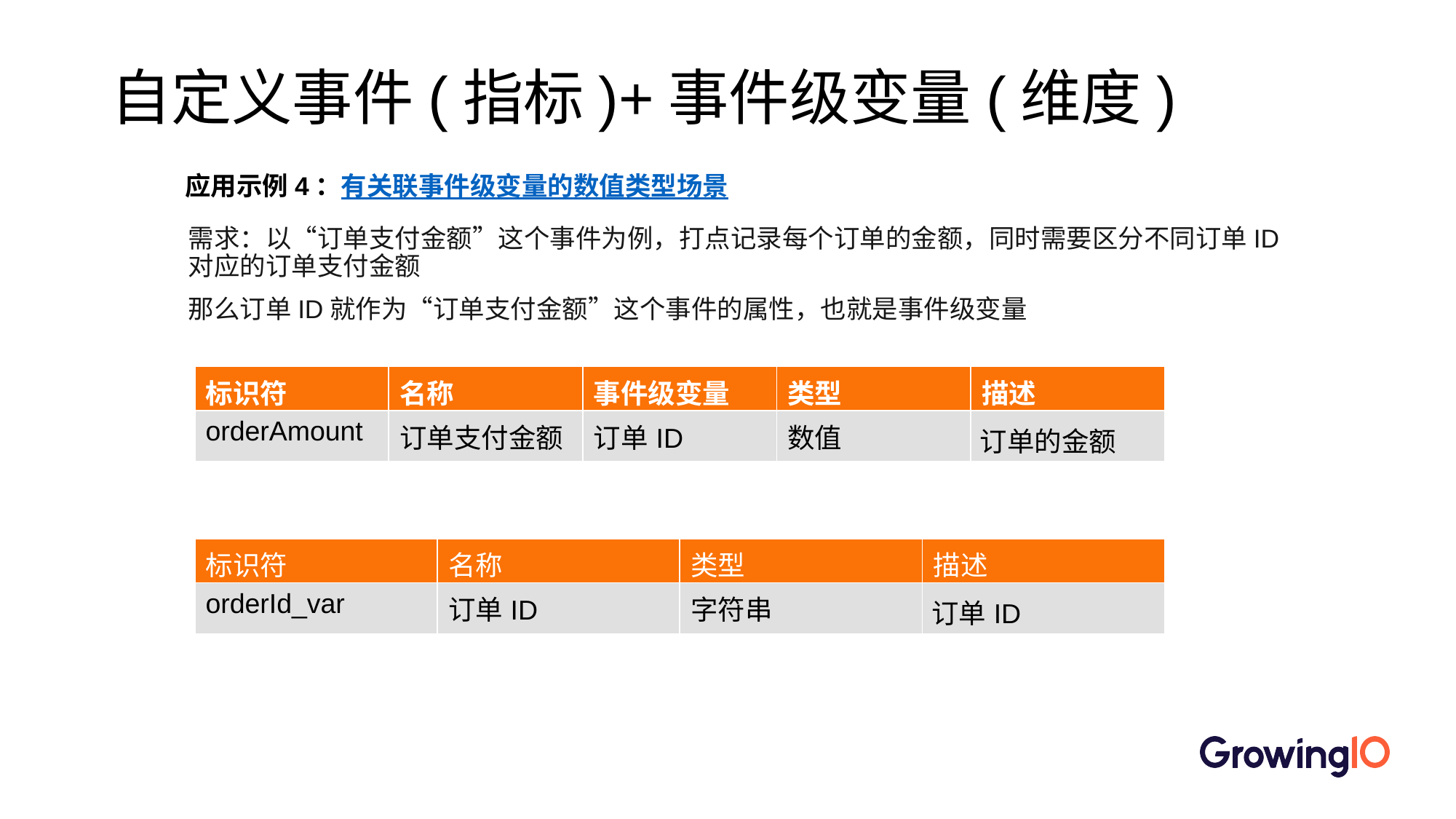

# 自定义事件(指标)+事件级变量(维度)
应用示例4：有关联事件级变量的数值类型场景

需求：以“订单支付金额”这个事件为例，打点记录每个订单的金额，同时需要区分不同订单ID对应的订单支付金额
那么订单ID就作为“订单支付金额”这个事件的属性，也就是事件级变量

| 标识符 | 名称 | 事件级变量 | 类型 | 描述 |
| --- | --- | --- | --- | --- |
| orderAmount | 订单支付金额 | 订单ID | 数值 | 订单的金额 |
| 标识符 | 名称 | 类型 | 描述 |
| --- | --- | --- | --- |
| orderId\_var | 订单ID | 字符串 | 订单ID |